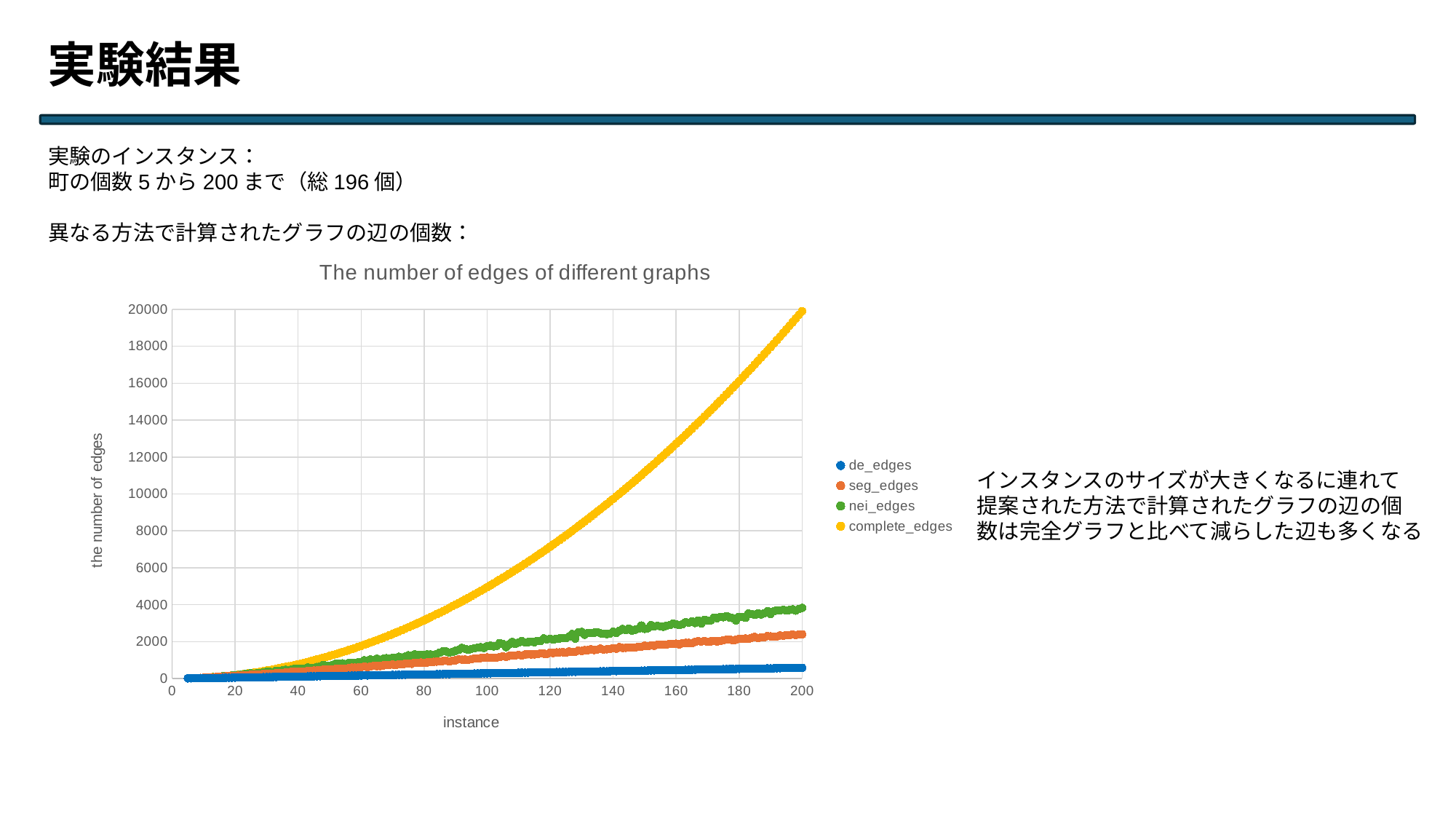

実験結果

実験のインスタンス：
町の個数5から200まで（総196個）

異なる方法で計算されたグラフの辺の個数：

### Chart: The number of edges of different graphs

| Category |  |  |  |  |
|---|---|---|---|---|
インスタンスのサイズが大きくなるに連れて
提案された方法で計算されたグラフの辺の個数は完全グラフと比べて減らした辺も多くなる